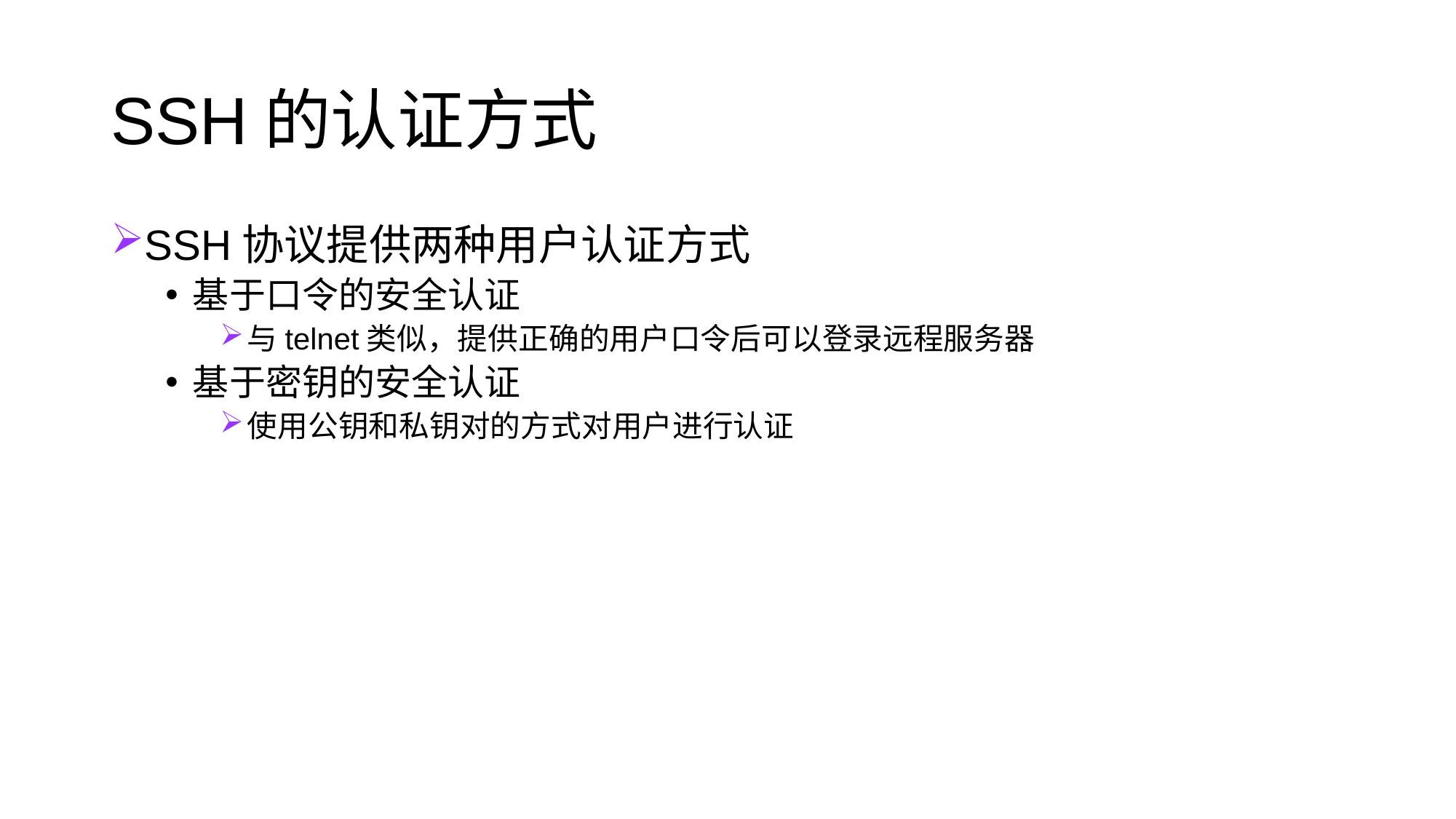

# SSH的认证方式
SSH协议提供两种用户认证方式
基于口令的安全认证
与telnet类似，提供正确的用户口令后可以登录远程服务器
基于密钥的安全认证
使用公钥和私钥对的方式对用户进行认证